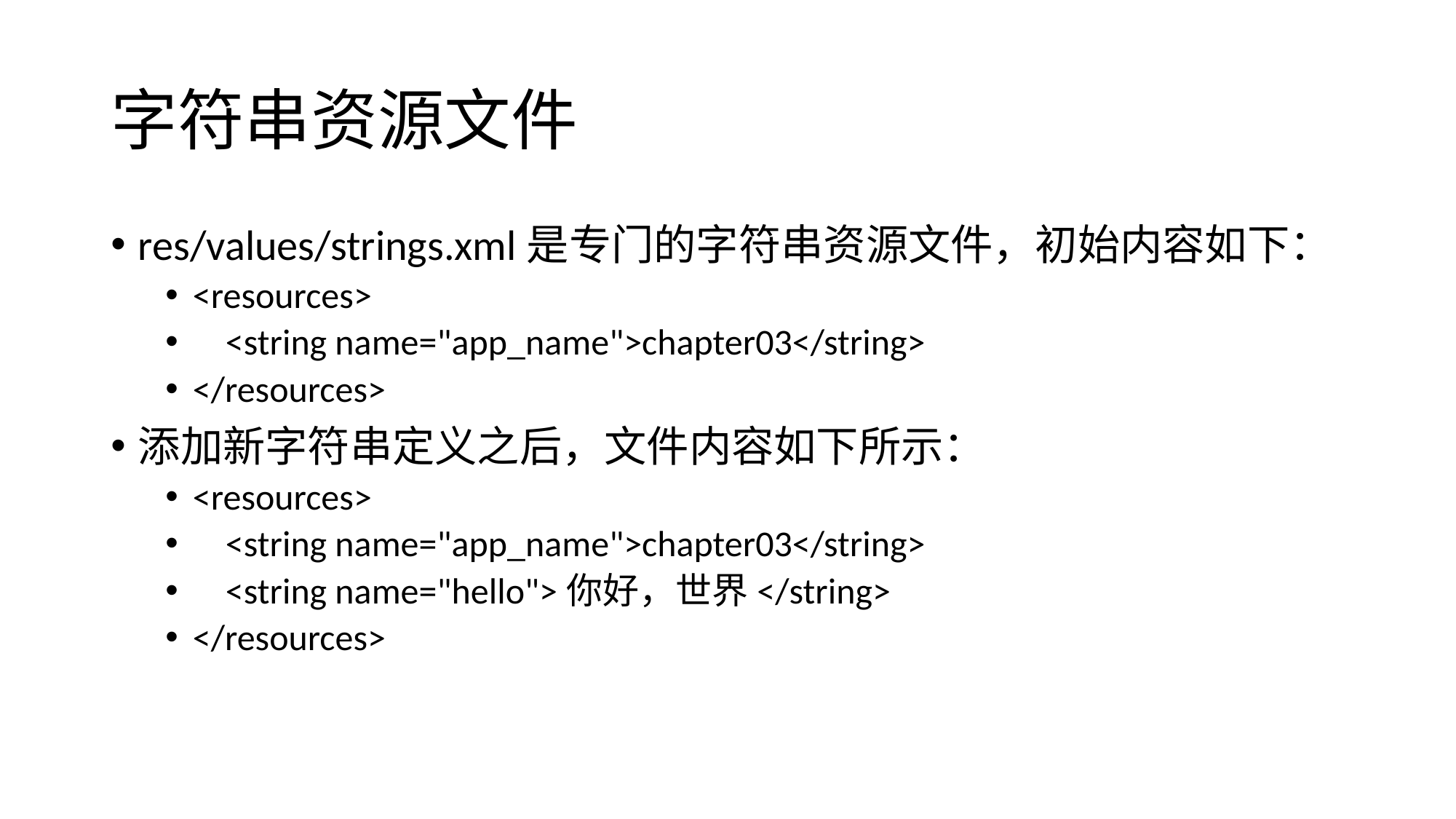

# 字符串资源文件
res/values/strings.xml是专门的字符串资源文件，初始内容如下：
<resources>
    <string name="app_name">chapter03</string>
</resources>
添加新字符串定义之后，文件内容如下所示：
<resources>
    <string name="app_name">chapter03</string>
    <string name="hello">你好，世界</string>
</resources>